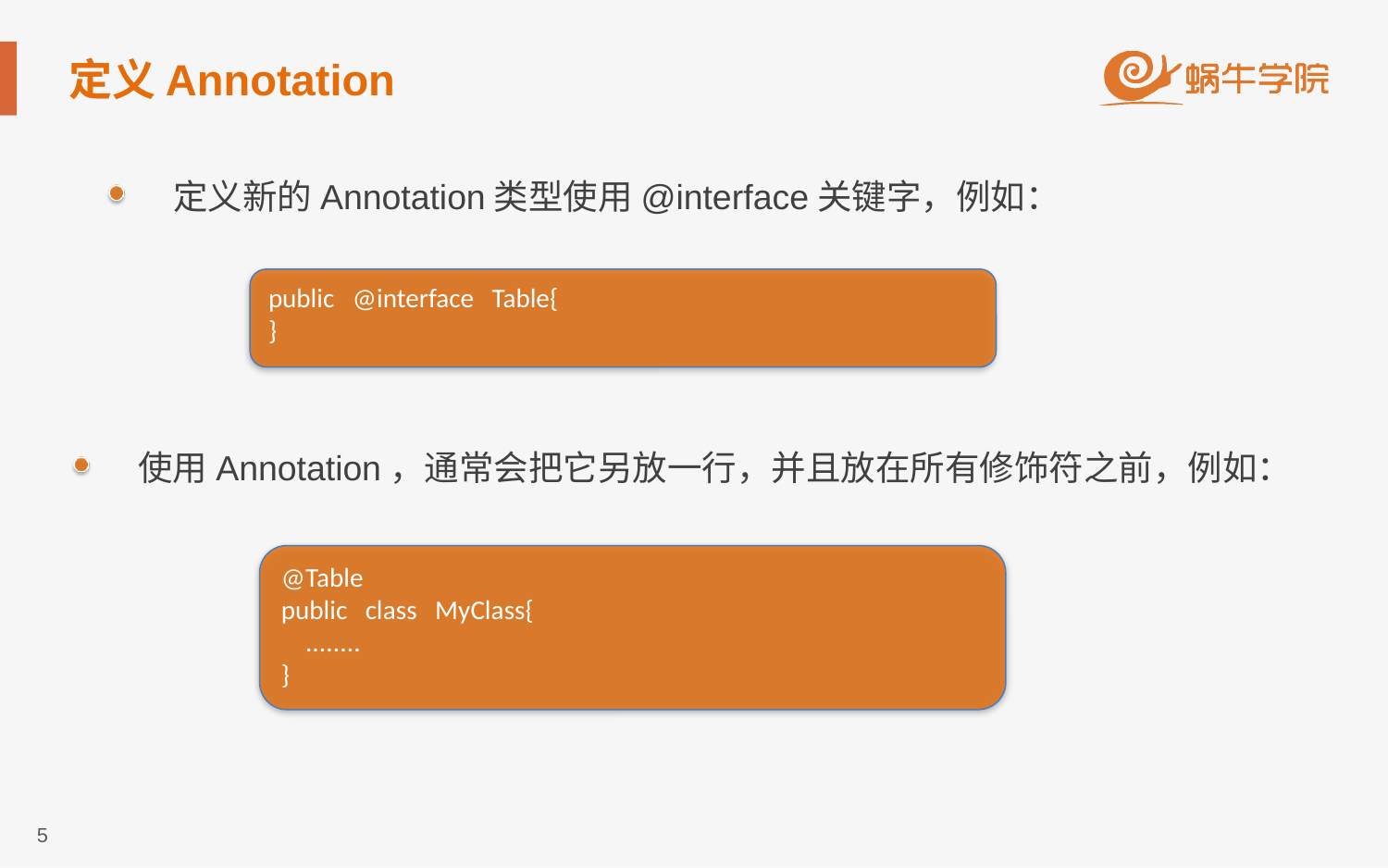

# 定义Annotation
定义新的Annotation类型使用@interface关键字，例如：
public   @interface   Table{
}
使用Annotation，通常会把它另放一行，并且放在所有修饰符之前，例如：
@Table
public   class   MyClass{
    ........
}